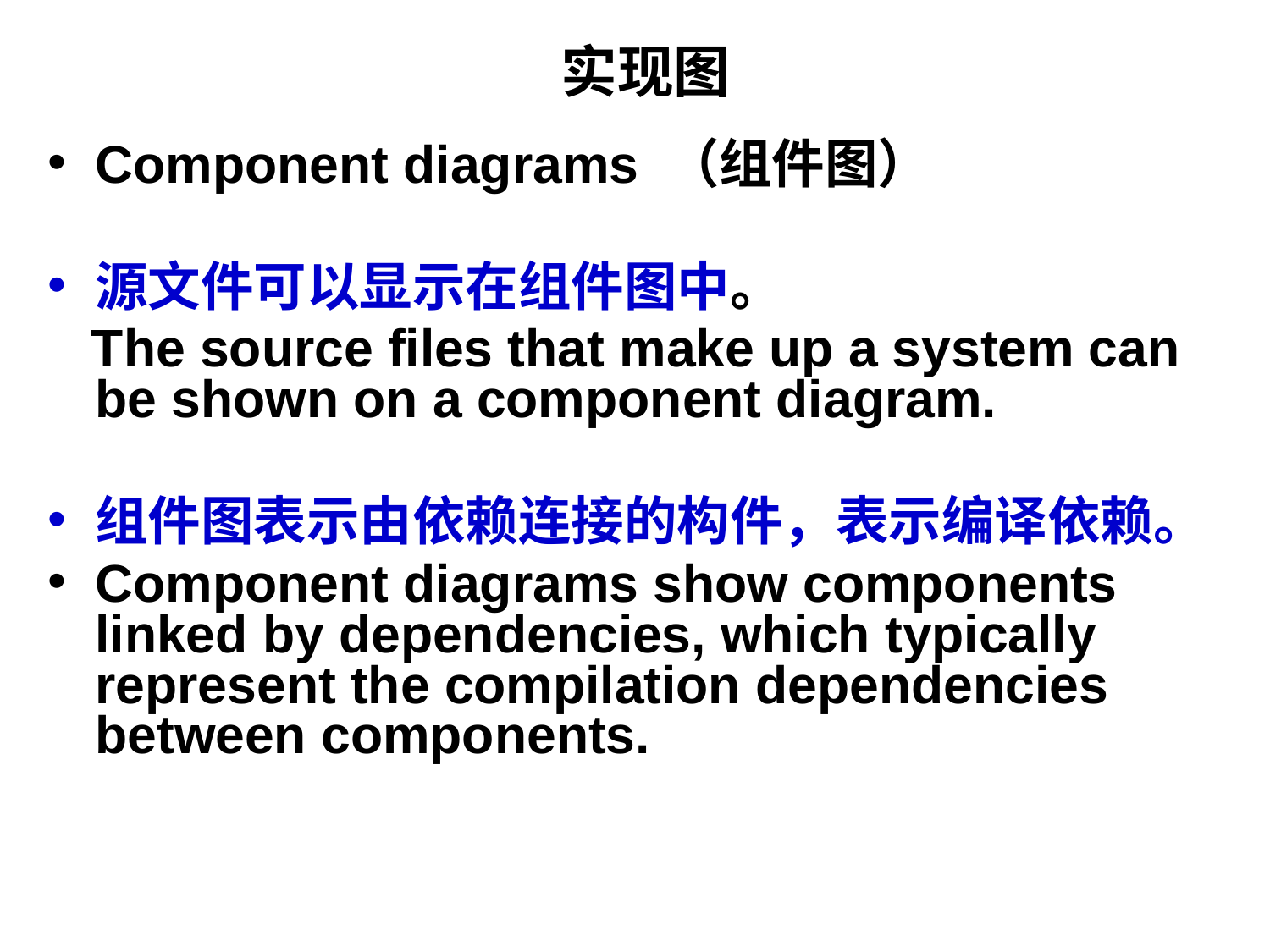

# 实现图
Component diagrams （组件图）

源文件可以显示在组件图中。
   The source files that make up a system can be shown on a component diagram.

组件图表示由依赖连接的构件，表示编译依赖。
Component diagrams show components linked by dependencies, which typically represent the compilation dependencies between components.